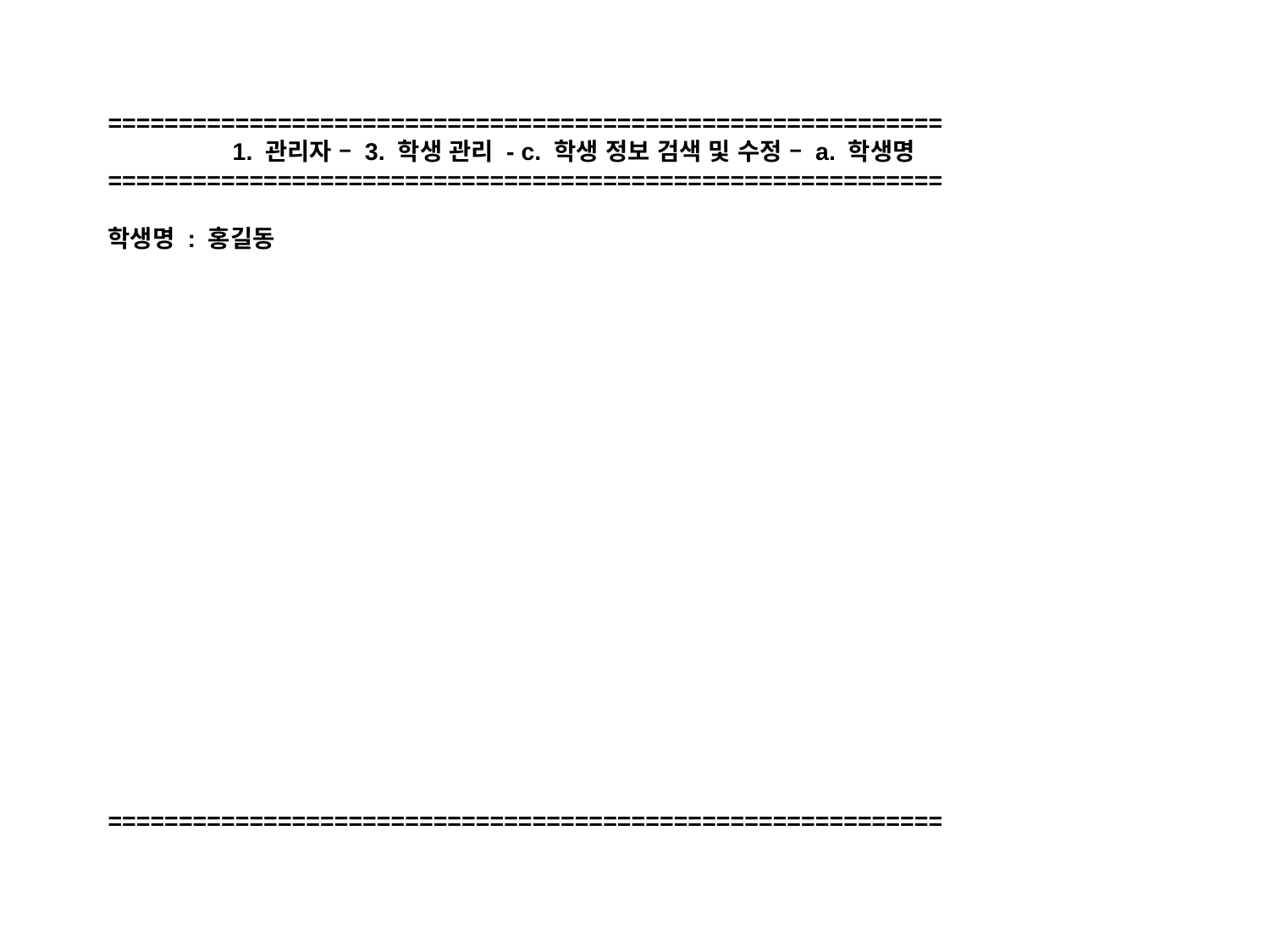

# =========================================================== 1. 관리자 – 3. 학생 관리 - c. 학생 정보 검색 및 수정 – a. 학생명 =========================================================== 학생명 : 홍길동 ===========================================================